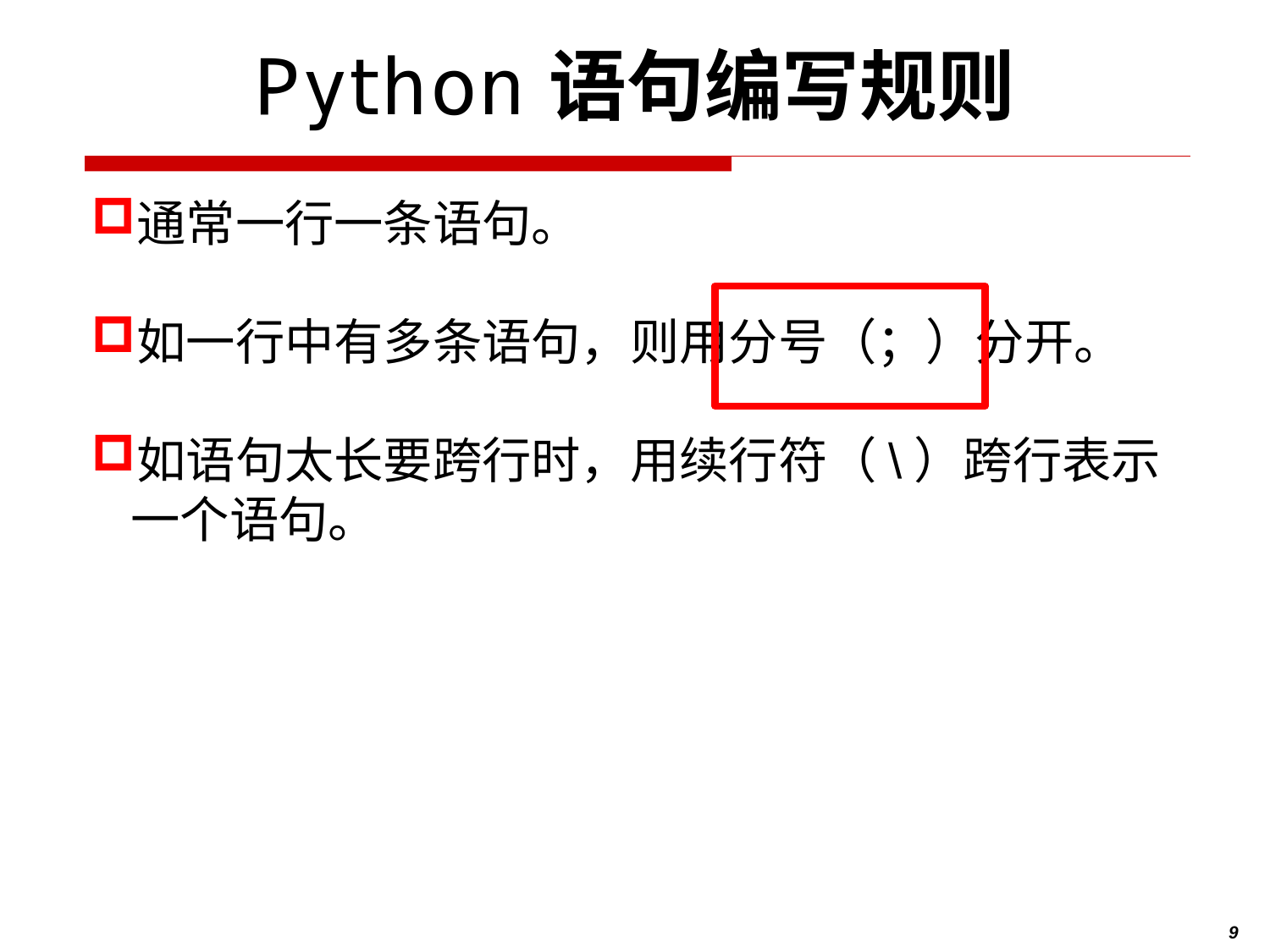

# Python语句编写规则
通常一行一条语句。

如一行中有多条语句，则用分号（；）分开。

如语句太长要跨行时，用续行符（\）跨行表示一个语句。

9